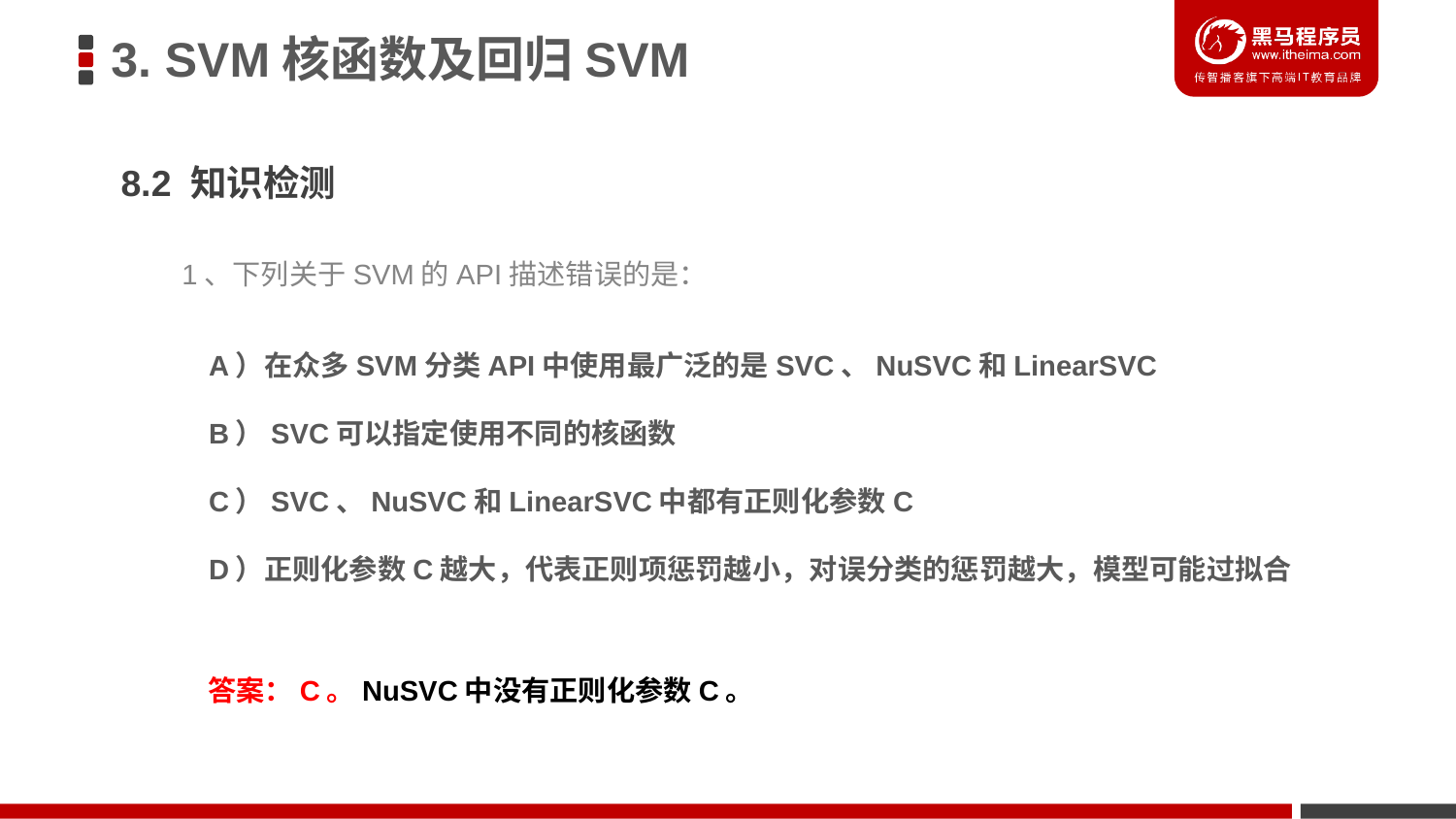

3. SVM核函数及回归SVM
8.2 知识检测
1、下列关于SVM的API描述错误的是：
A）在众多SVM分类API中使用最广泛的是SVC、NuSVC和LinearSVC

B）SVC可以指定使用不同的核函数

C）SVC、NuSVC和LinearSVC中都有正则化参数C

D）正则化参数C越大，代表正则项惩罚越小，对误分类的惩罚越大，模型可能过拟合
答案：C。NuSVC中没有正则化参数C。